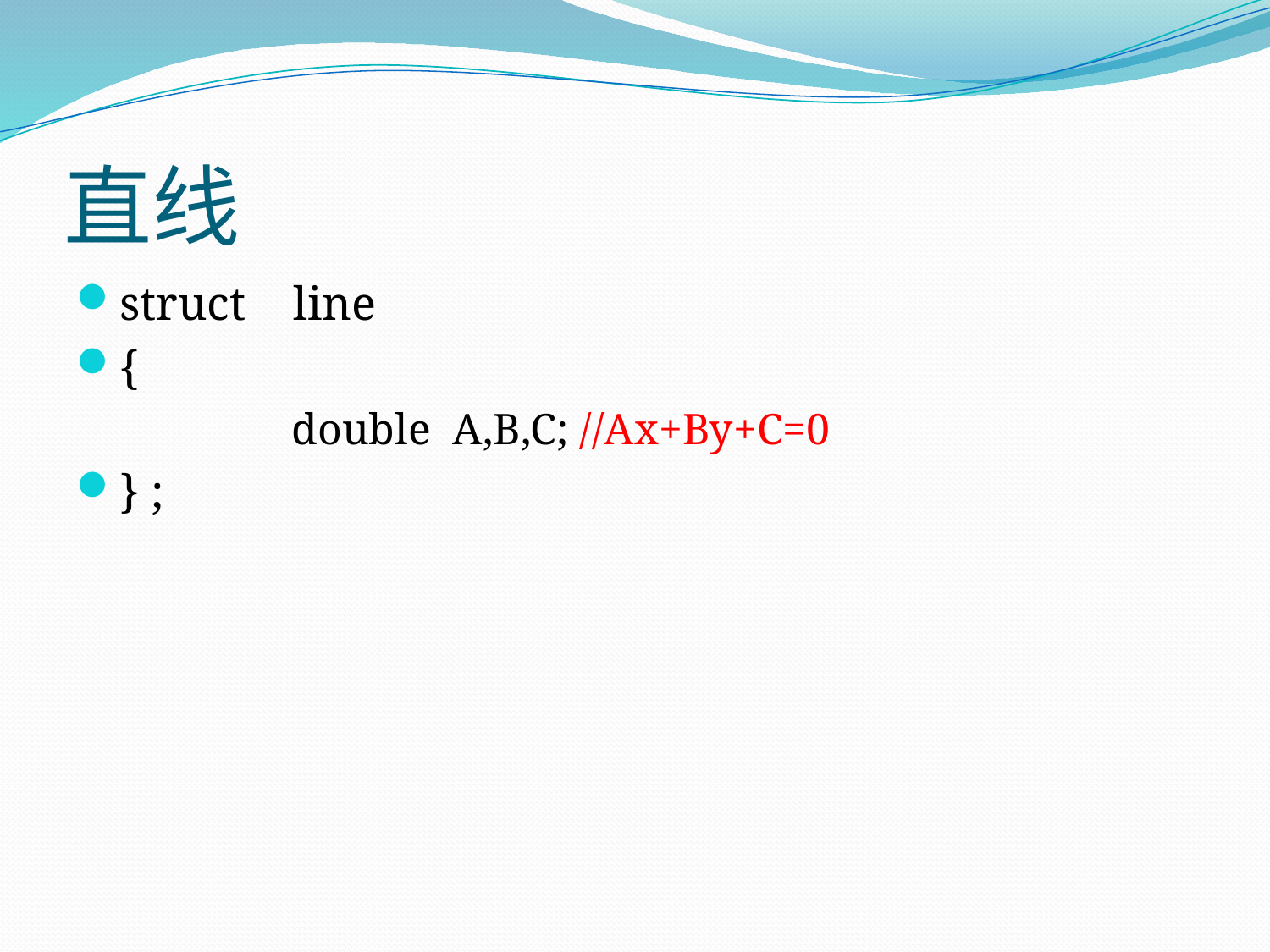

# 直线
struct    line
{
		double  A,B,C; //Ax+By+C=0
} ;